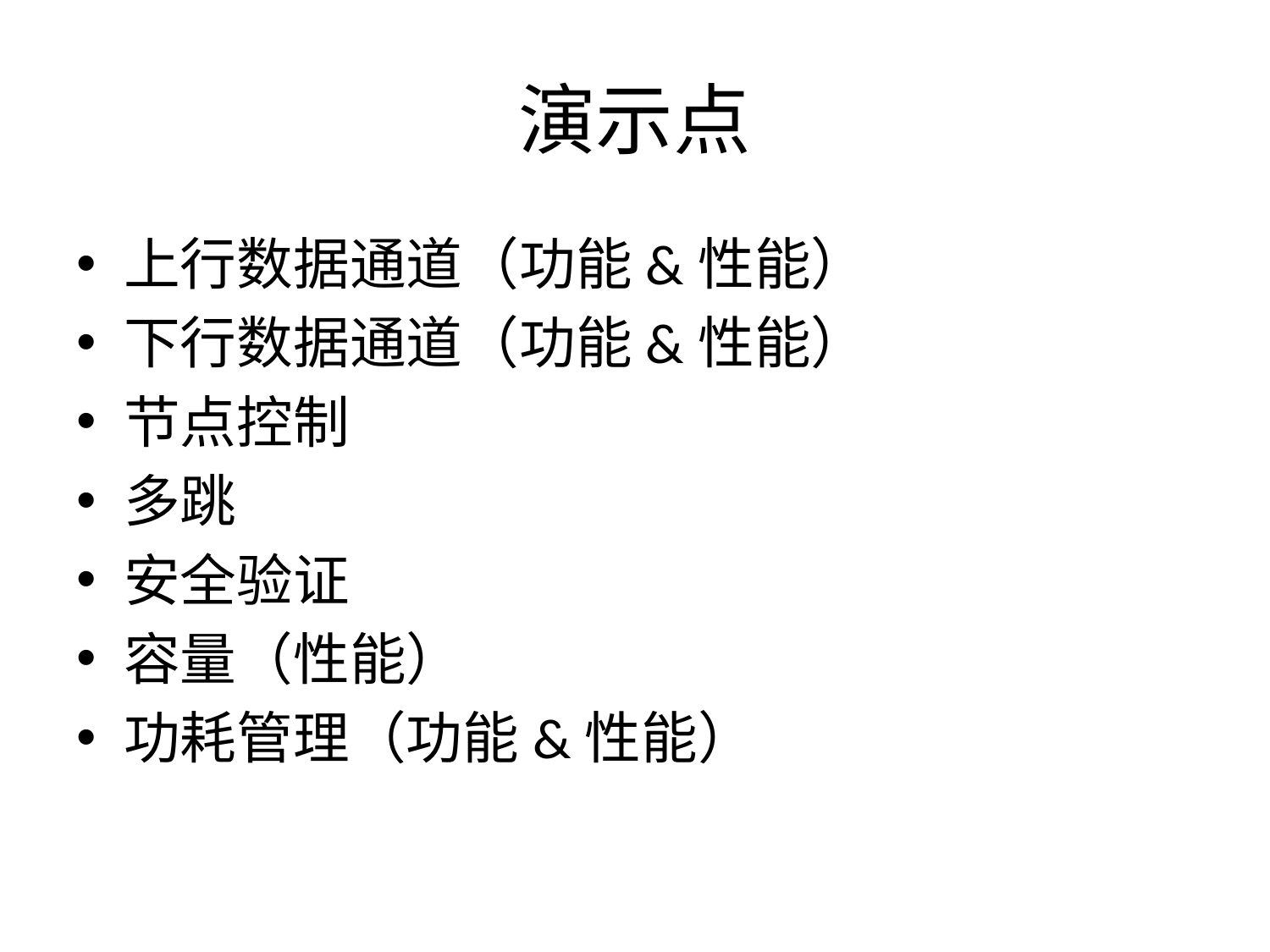

# 演示点
上行数据通道（功能&性能）
下行数据通道（功能&性能）
节点控制
多跳
安全验证
容量（性能）
功耗管理（功能&性能）